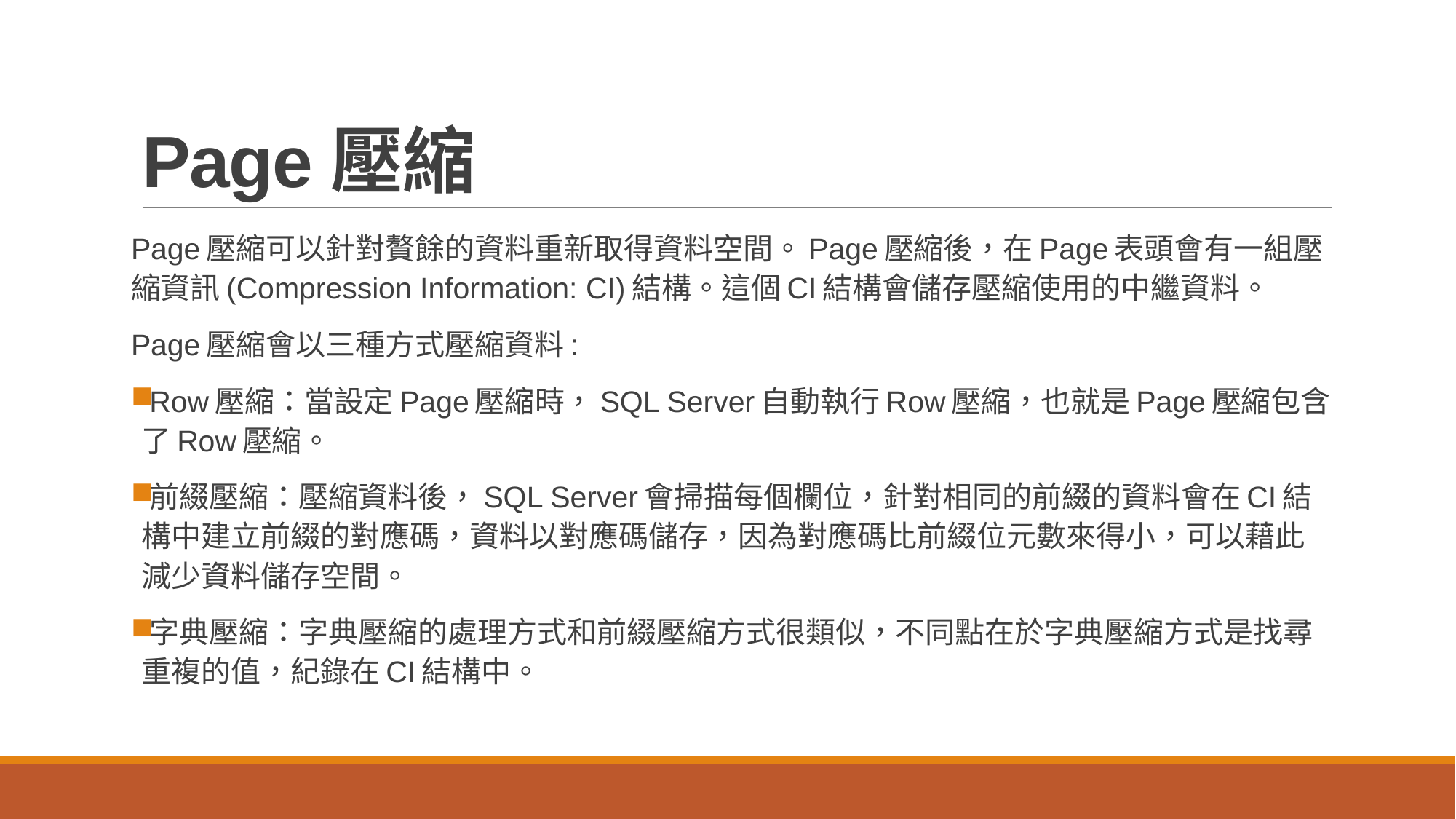

# Page壓縮
Page壓縮可以針對贅餘的資料重新取得資料空間。Page壓縮後，在Page表頭會有一組壓縮資訊(Compression Information: CI)結構。這個CI結構會儲存壓縮使用的中繼資料。
Page壓縮會以三種方式壓縮資料:
Row壓縮：當設定Page壓縮時，SQL Server自動執行Row壓縮，也就是Page壓縮包含了Row壓縮。
前綴壓縮：壓縮資料後，SQL Server會掃描每個欄位，針對相同的前綴的資料會在CI結構中建立前綴的對應碼，資料以對應碼儲存，因為對應碼比前綴位元數來得小，可以藉此減少資料儲存空間。
字典壓縮：字典壓縮的處理方式和前綴壓縮方式很類似，不同點在於字典壓縮方式是找尋重複的值，紀錄在CI結構中。